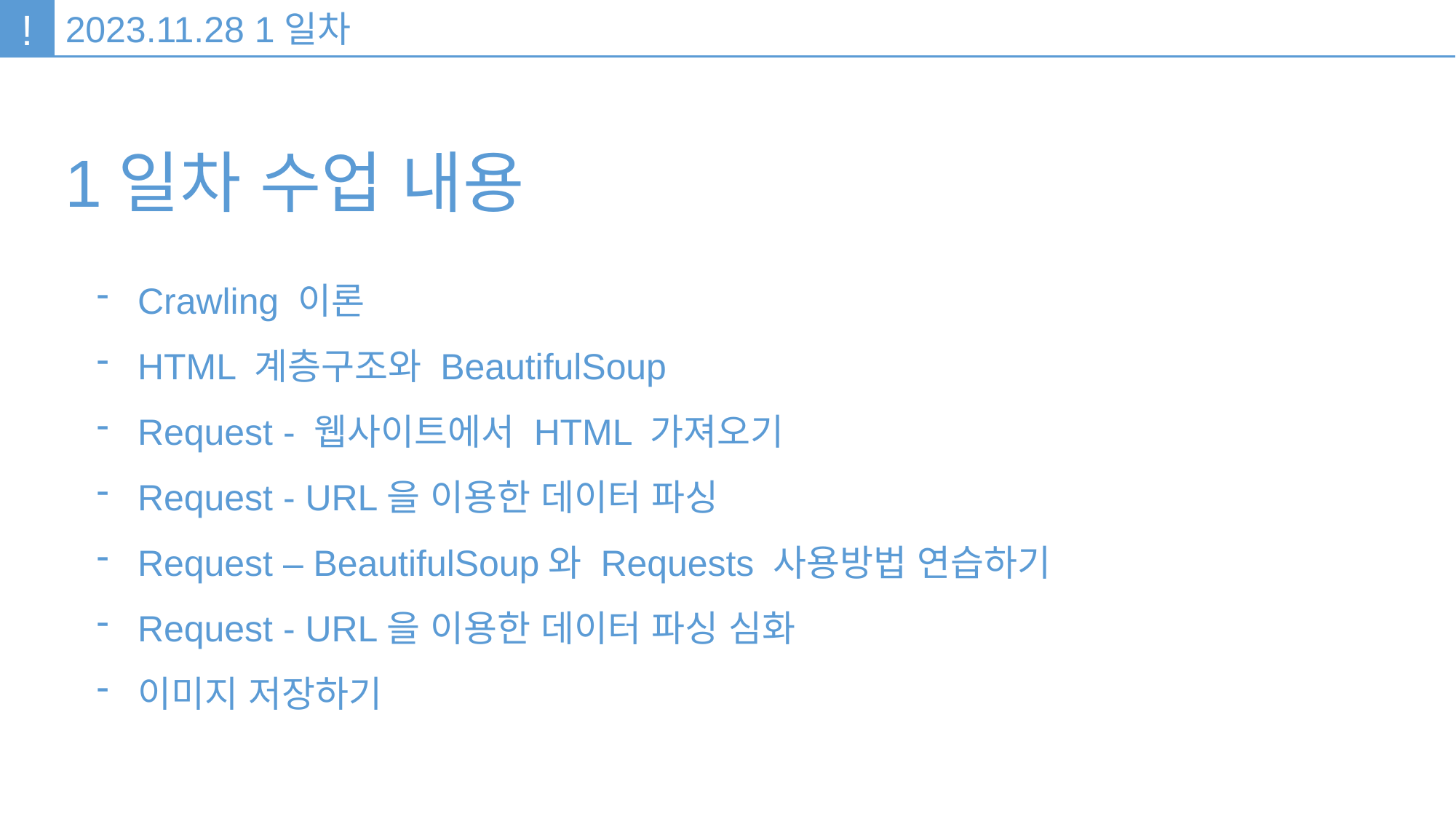

!
2023.11.28 1일차
1일차 수업 내용
Crawling 이론
HTML 계층구조와 BeautifulSoup
Request - 웹사이트에서 HTML 가져오기
Request - URL을 이용한 데이터 파싱
Request – BeautifulSoup와 Requests 사용방법 연습하기
Request - URL을 이용한 데이터 파싱 심화
이미지 저장하기